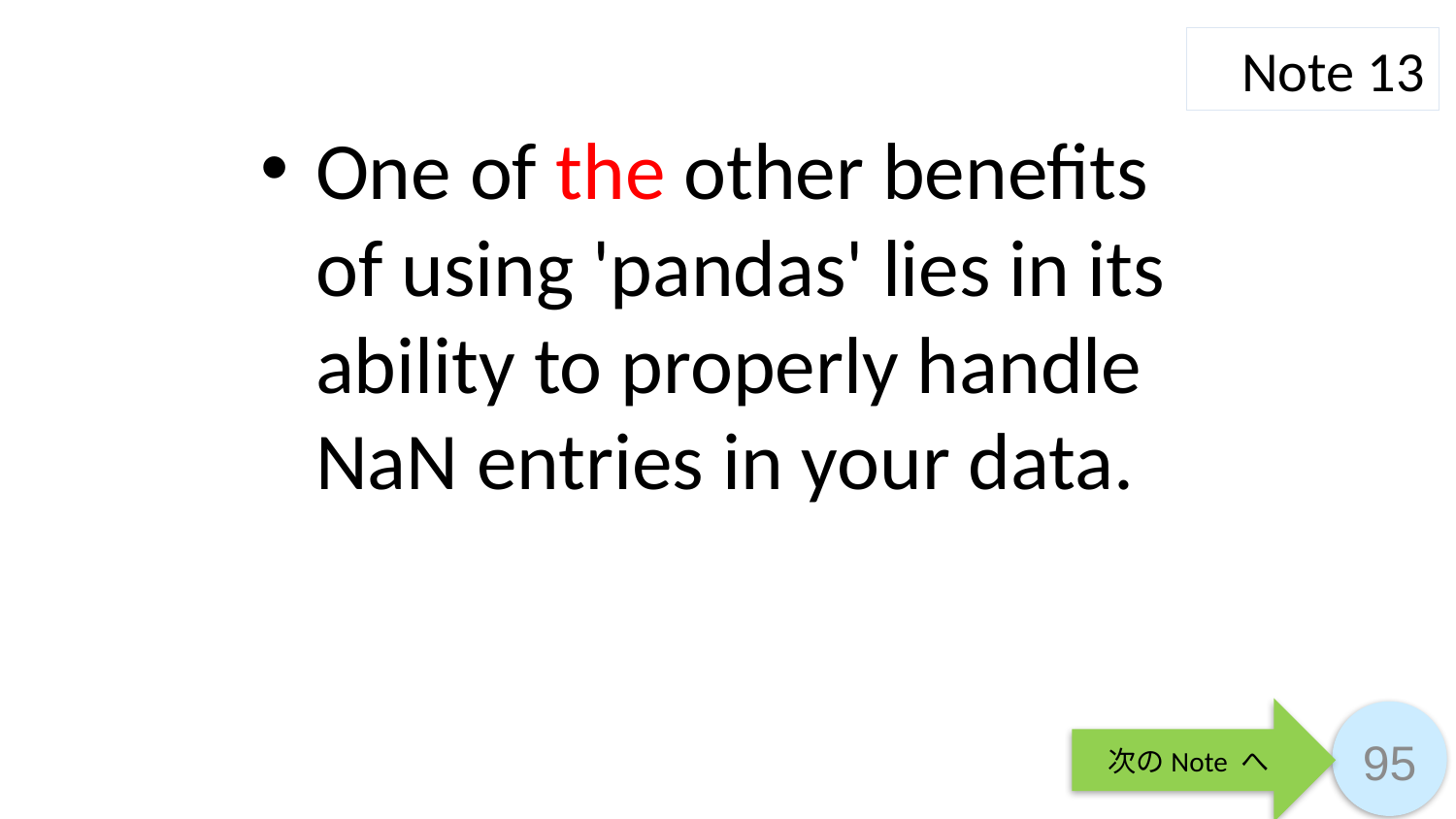

Note 13
One of the other benefits of using 'pandas' lies in its ability to properly handle NaN entries in your data.
次のNote へ
95